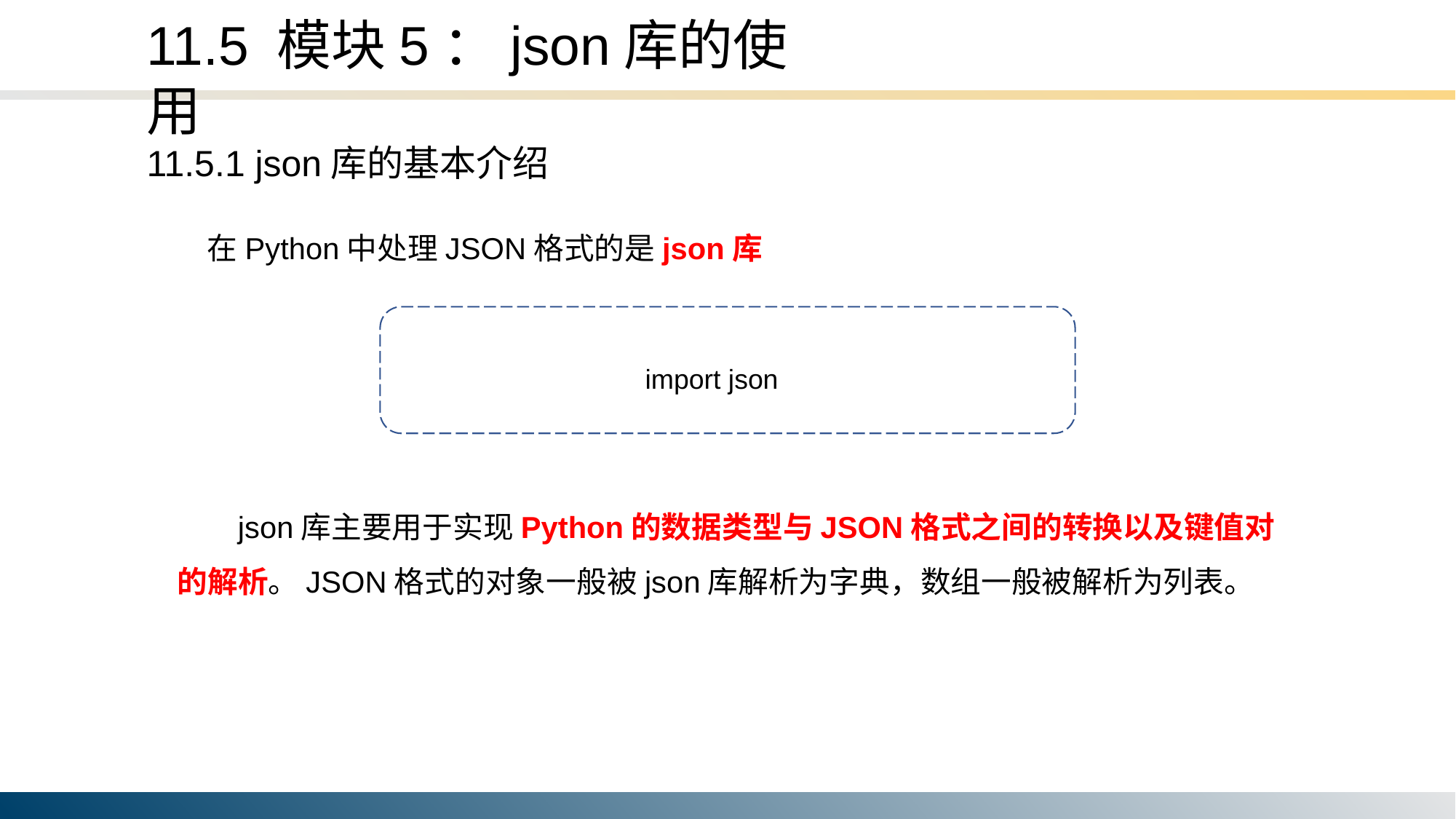

11.5 模块5：json库的使用
11.5.1 json库的基本介绍
在Python中处理JSON格式的是json库

import json
json库主要用于实现Python的数据类型与JSON格式之间的转换以及键值对的解析。JSON格式的对象一般被json库解析为字典，数组一般被解析为列表。